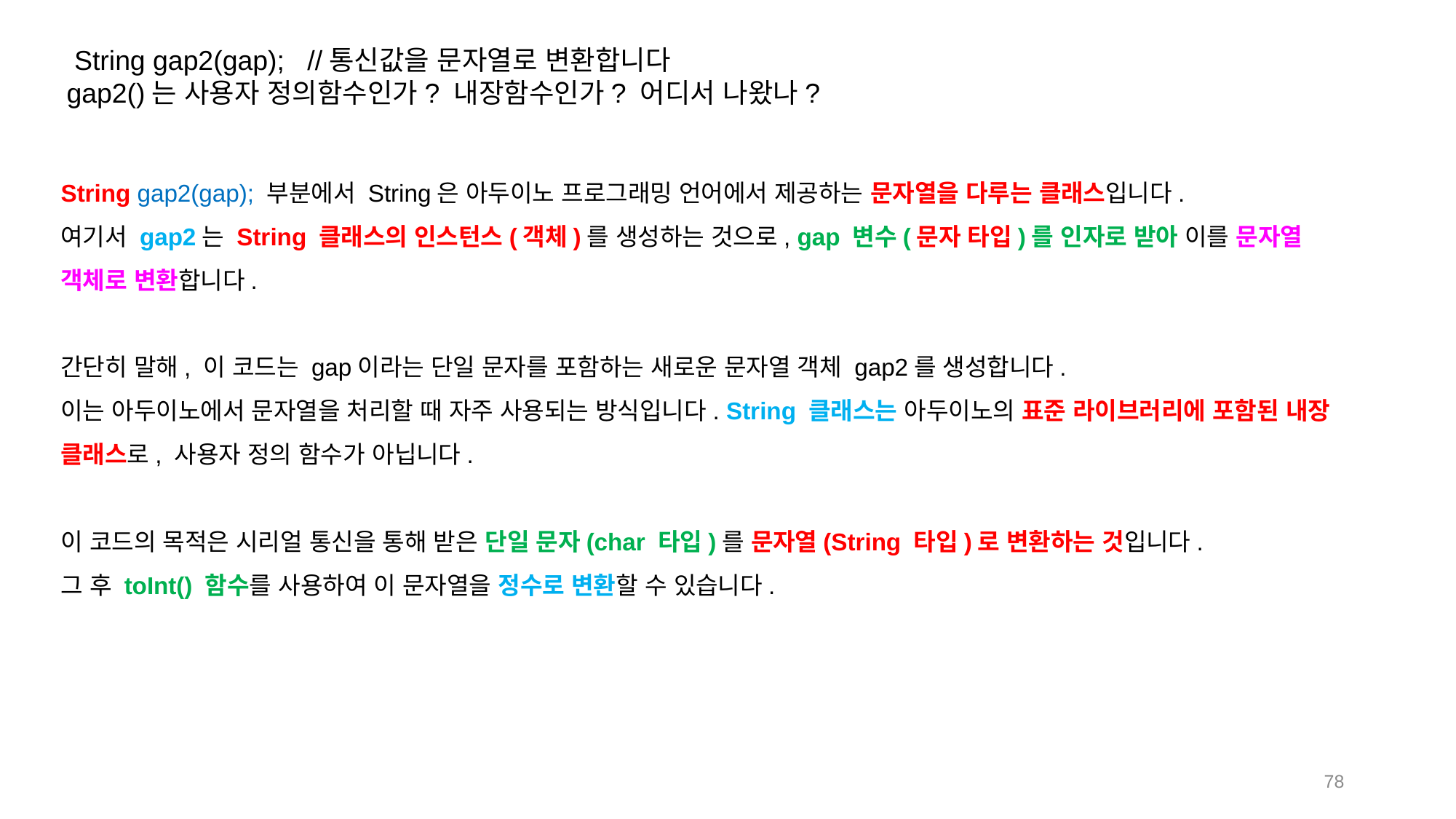

String gap2(gap);   //통신값을 문자열로 변환합니다
gap2()는 사용자 정의함수인가? 내장함수인가? 어디서 나왔나?

String gap2(gap); 부분에서 String은 아두이노 프로그래밍 언어에서 제공하는 문자열을 다루는 클래스입니다.
여기서 gap2는 String 클래스의 인스턴스(객체)를 생성하는 것으로, gap 변수(문자 타입)를 인자로 받아 이를 문자열 객체로 변환합니다.

간단히 말해, 이 코드는 gap이라는 단일 문자를 포함하는 새로운 문자열 객체 gap2를 생성합니다.
이는 아두이노에서 문자열을 처리할 때 자주 사용되는 방식입니다. String 클래스는 아두이노의 표준 라이브러리에 포함된 내장 클래스로, 사용자 정의 함수가 아닙니다.

이 코드의 목적은 시리얼 통신을 통해 받은 단일 문자(char 타입)를 문자열(String 타입)로 변환하는 것입니다.
그 후 toInt() 함수를 사용하여 이 문자열을 정수로 변환할 수 있습니다.
78